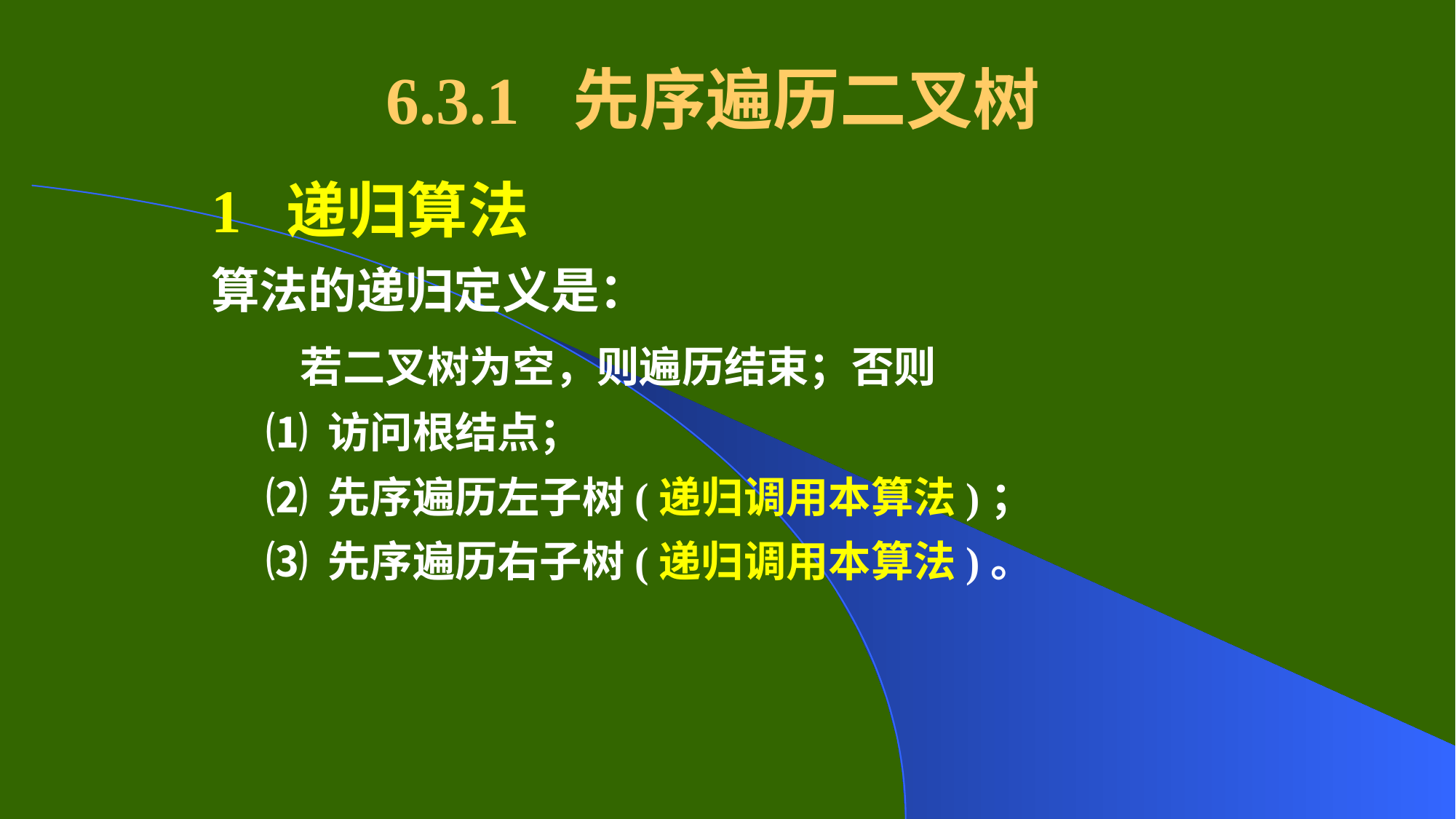

# 6.3.1  先序遍历二叉树
1  递归算法
算法的递归定义是：
       若二叉树为空，则遍历结束；否则
⑴ 访问根结点；
⑵ 先序遍历左子树(递归调用本算法)；
⑶ 先序遍历右子树(递归调用本算法)。